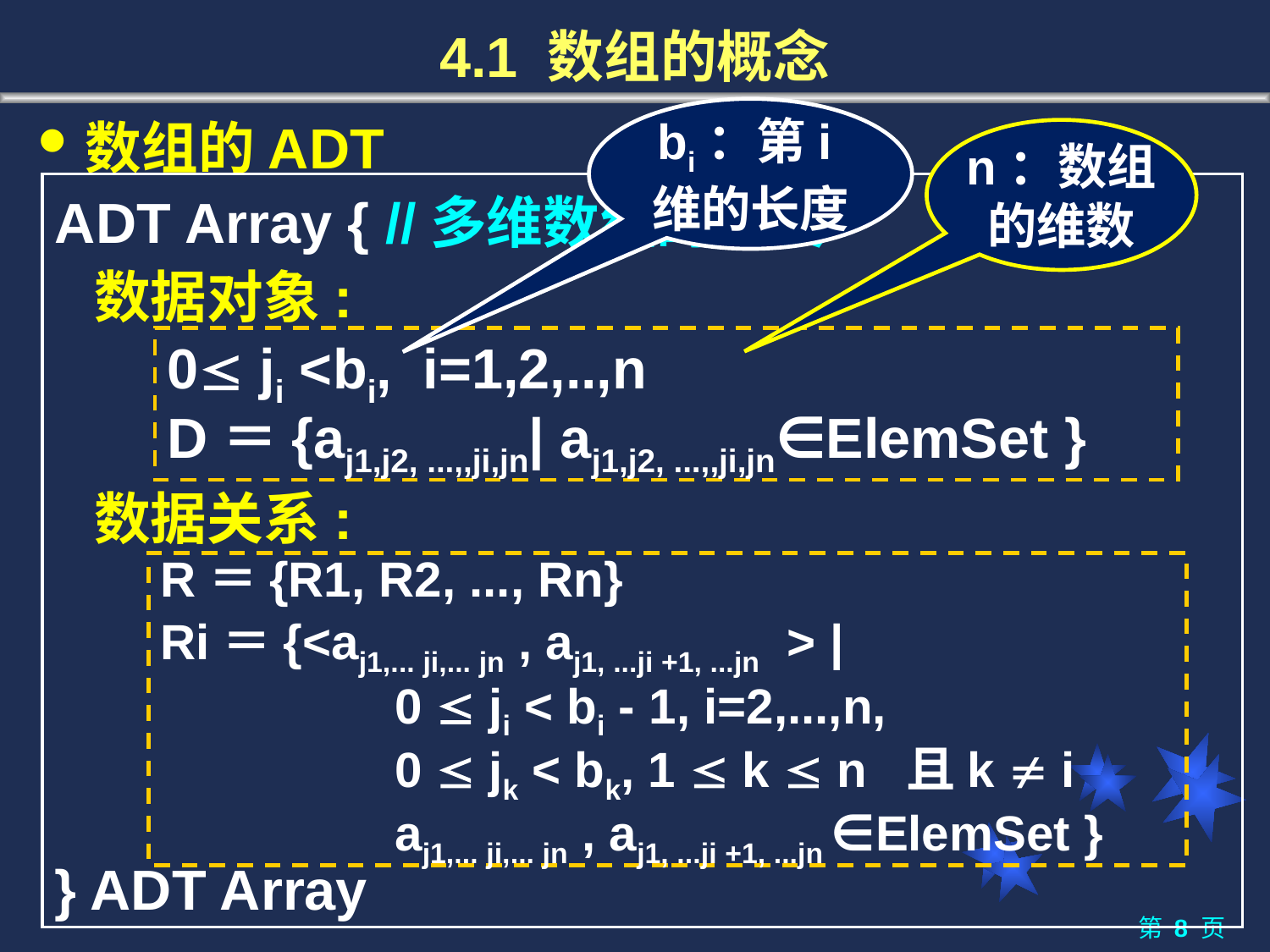

# 4.1 数组的概念
bi：第i维的长度
数组的ADT
n：数组的维数
ADT Array { //多维数组的定义
  数据对象:

  数据关系:

} ADT Array
0≤ ji <bi,  i=1,2,..,n
D＝{aj1,j2, ...,,ji,jn| aj1,j2, ...,,ji,jn∈ElemSet }
R＝{R1, R2, ..., Rn}
Ri＝{<aj1,... ji,... jn , aj1, ...ji +1, ...jn  > |
                 0 ≤ ji < bi - 1, i=2,...,n,
                 0 ≤ jk < bk, 1 ≤ k ≤ n  且k ≠ i
                 aj1,... ji,... jn , aj1, ...ji +1, ...jn ∈ElemSet }
第 8 页